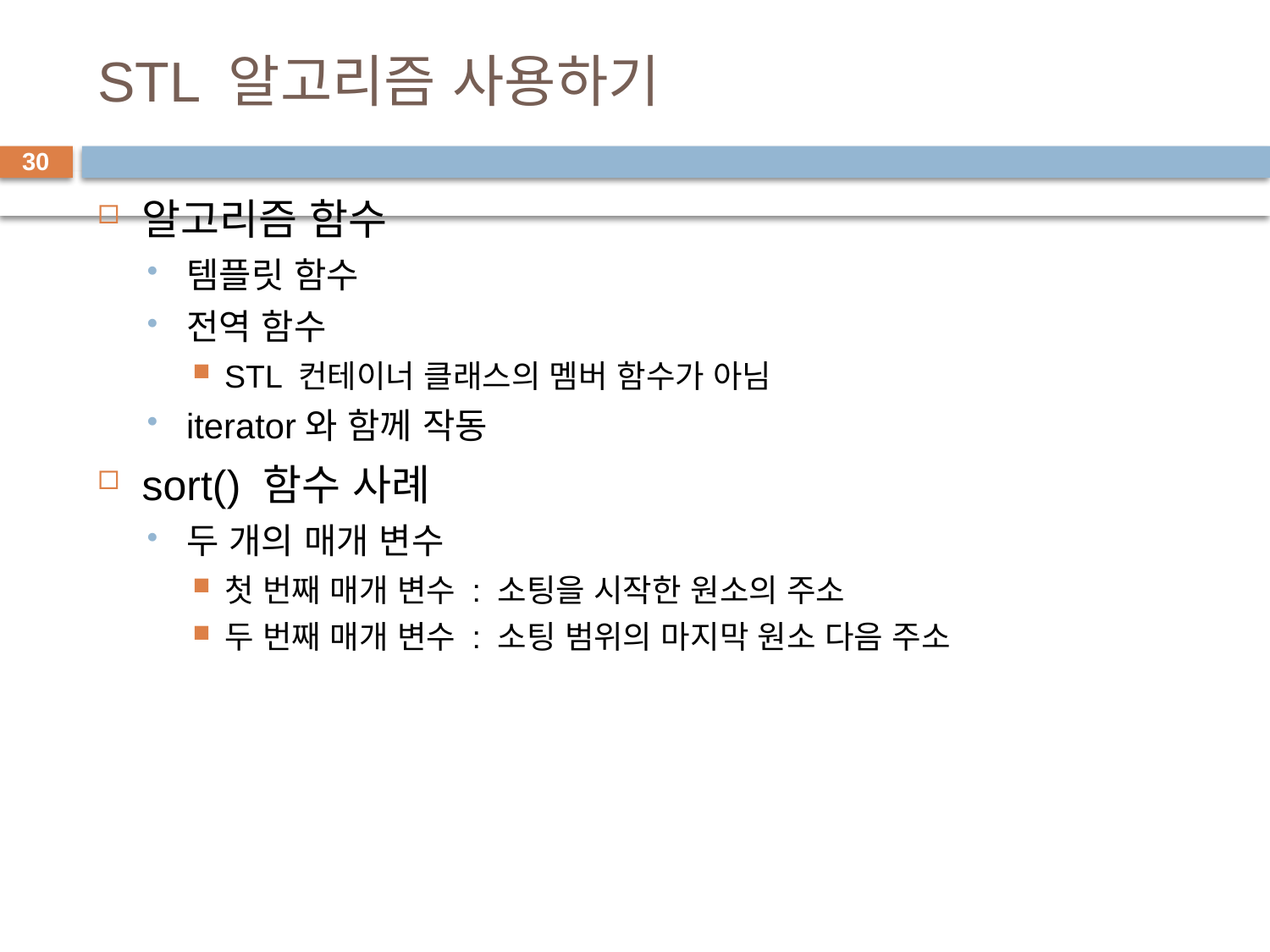

# STL 알고리즘 사용하기
30
알고리즘 함수
템플릿 함수
전역 함수
STL 컨테이너 클래스의 멤버 함수가 아님
iterator와 함께 작동
sort() 함수 사례
두 개의 매개 변수
첫 번째 매개 변수 : 소팅을 시작한 원소의 주소
두 번째 매개 변수 : 소팅 범위의 마지막 원소 다음 주소